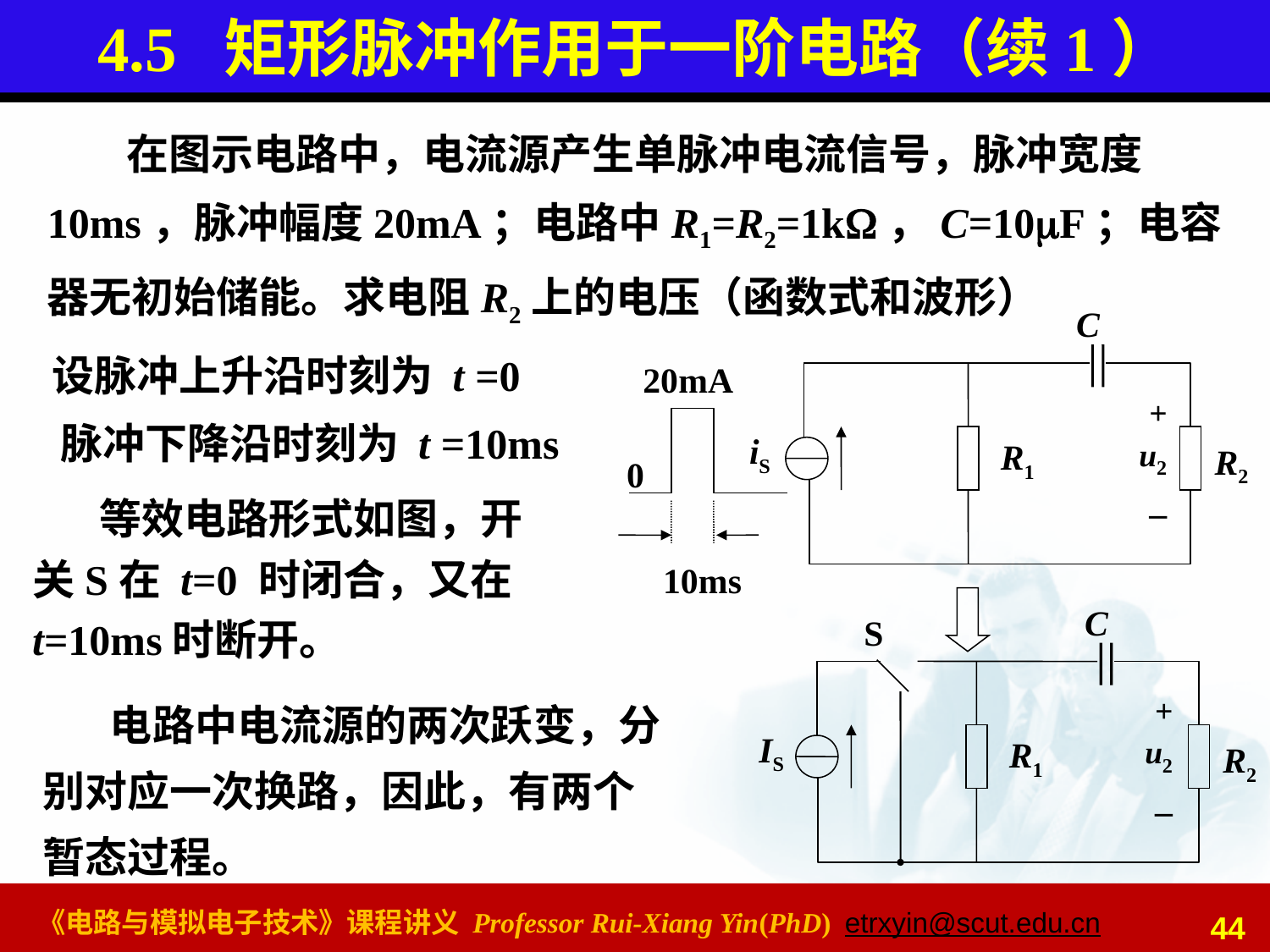

# 4.5  矩形脉冲作用于一阶电路（续1）
在图示电路中，电流源产生单脉冲电流信号，脉冲宽度10ms，脉冲幅度20mA；电路中R1=R2=1kΩ，C=10μF；电容器无初始储能。求电阻R2上的电压（函数式和波形）
C

iS

R1
R2

+
u2
_
设脉冲上升沿时刻为 t =0
20mA

0

10ms
脉冲下降沿时刻为 t =10ms
等效电路形式如图，开关S在 t=0 时闭合，又在 t=10ms时断开。

C
S

+
u2
_
IS

R1
R2

电路中电流源的两次跃变，分别对应一次换路，因此，有两个暂态过程。
44